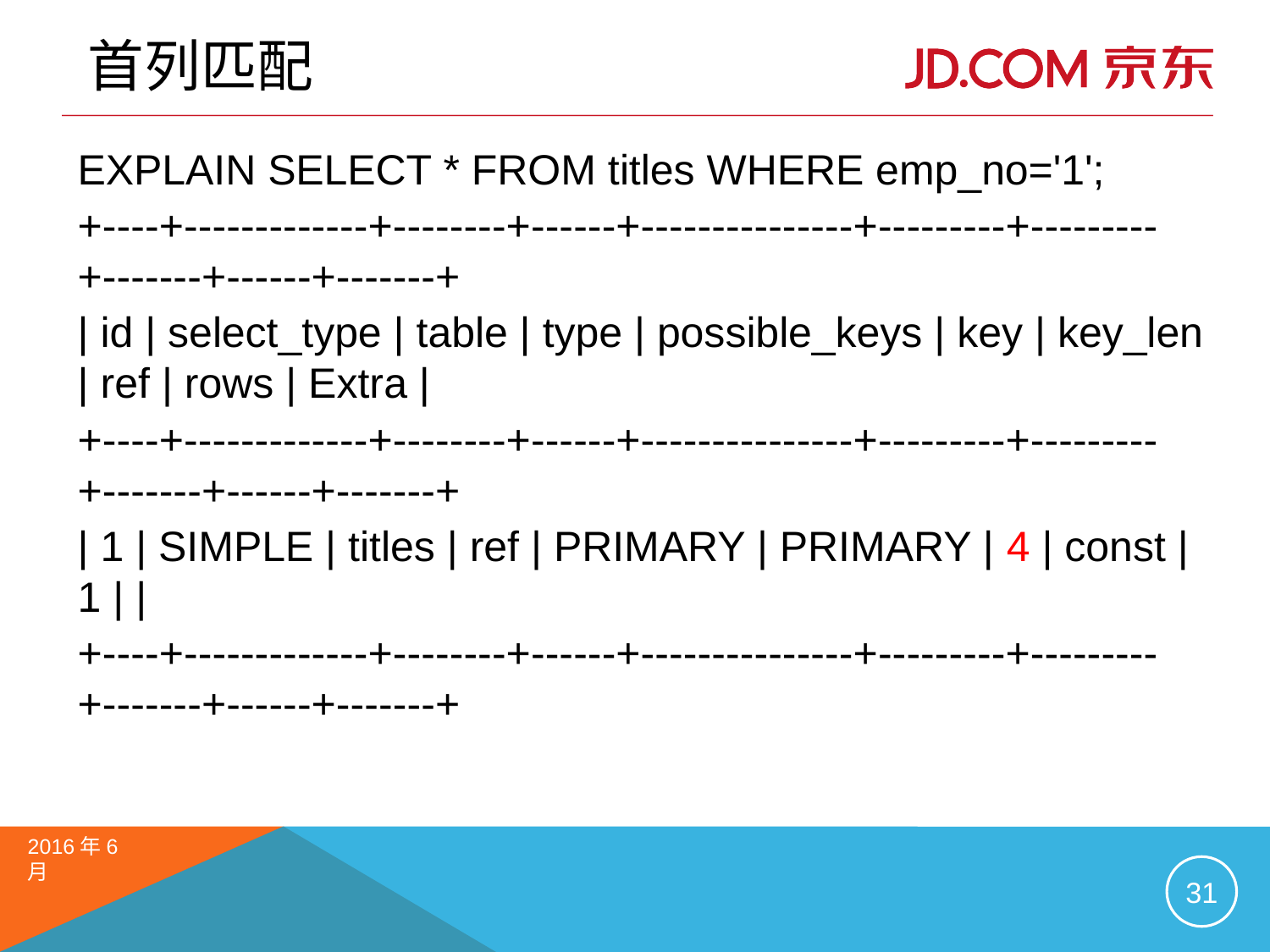

# 首列匹配
EXPLAIN SELECT * FROM titles WHERE emp_no='1';
+----+-------------+--------+------+---------------+---------+---------+-------+------+-------+
| id | select_type | table | type | possible_keys | key | key_len | ref | rows | Extra |
+----+-------------+--------+------+---------------+---------+---------+-------+------+-------+
| 1 | SIMPLE | titles | ref | PRIMARY | PRIMARY | 4 | const | 1 | |
+----+-------------+--------+------+---------------+---------+---------+-------+------+-------+

2016年6月
31